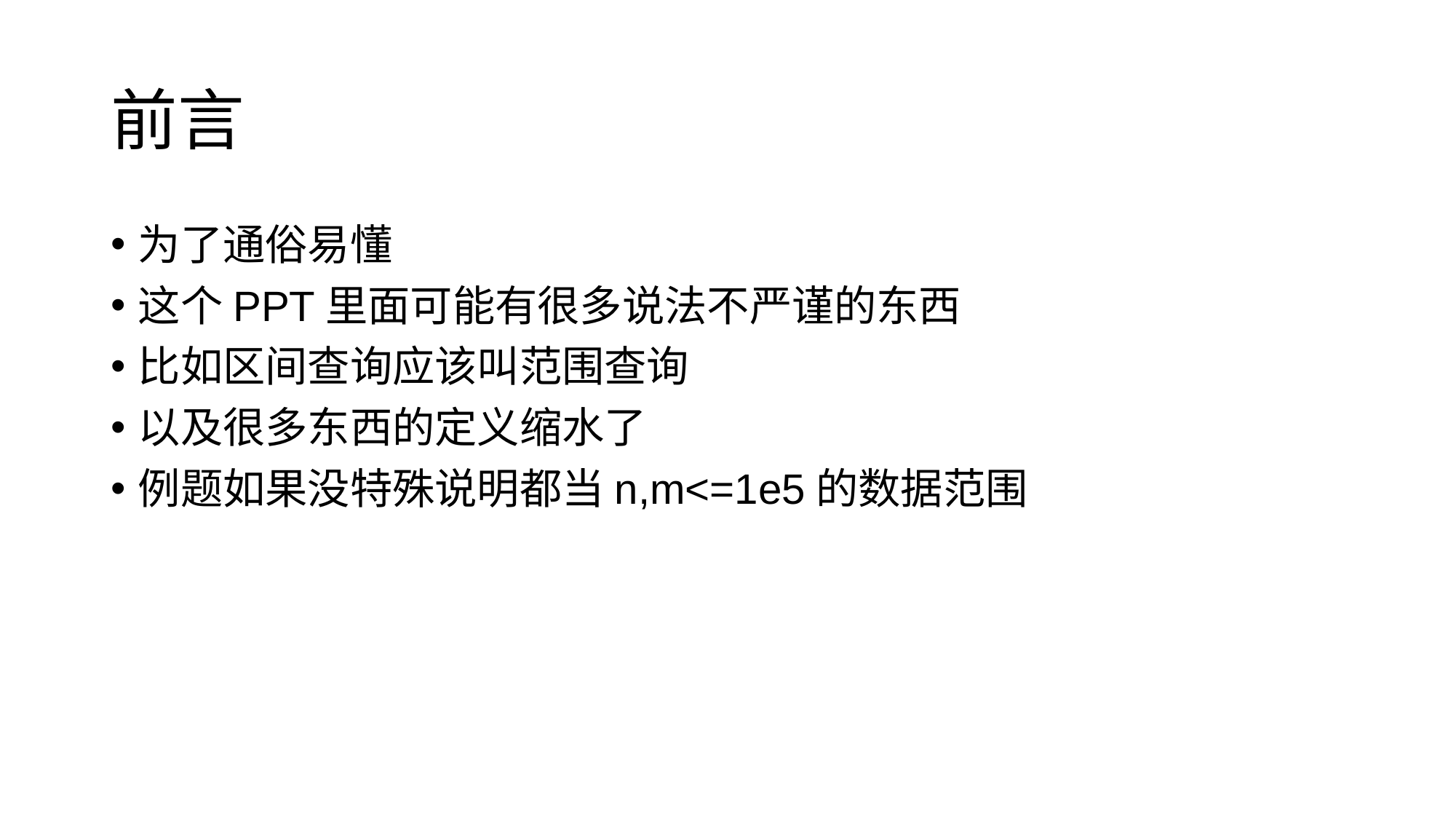

# 前言
为了通俗易懂
这个PPT里面可能有很多说法不严谨的东西
比如区间查询应该叫范围查询
以及很多东西的定义缩水了
例题如果没特殊说明都当n,m<=1e5的数据范围